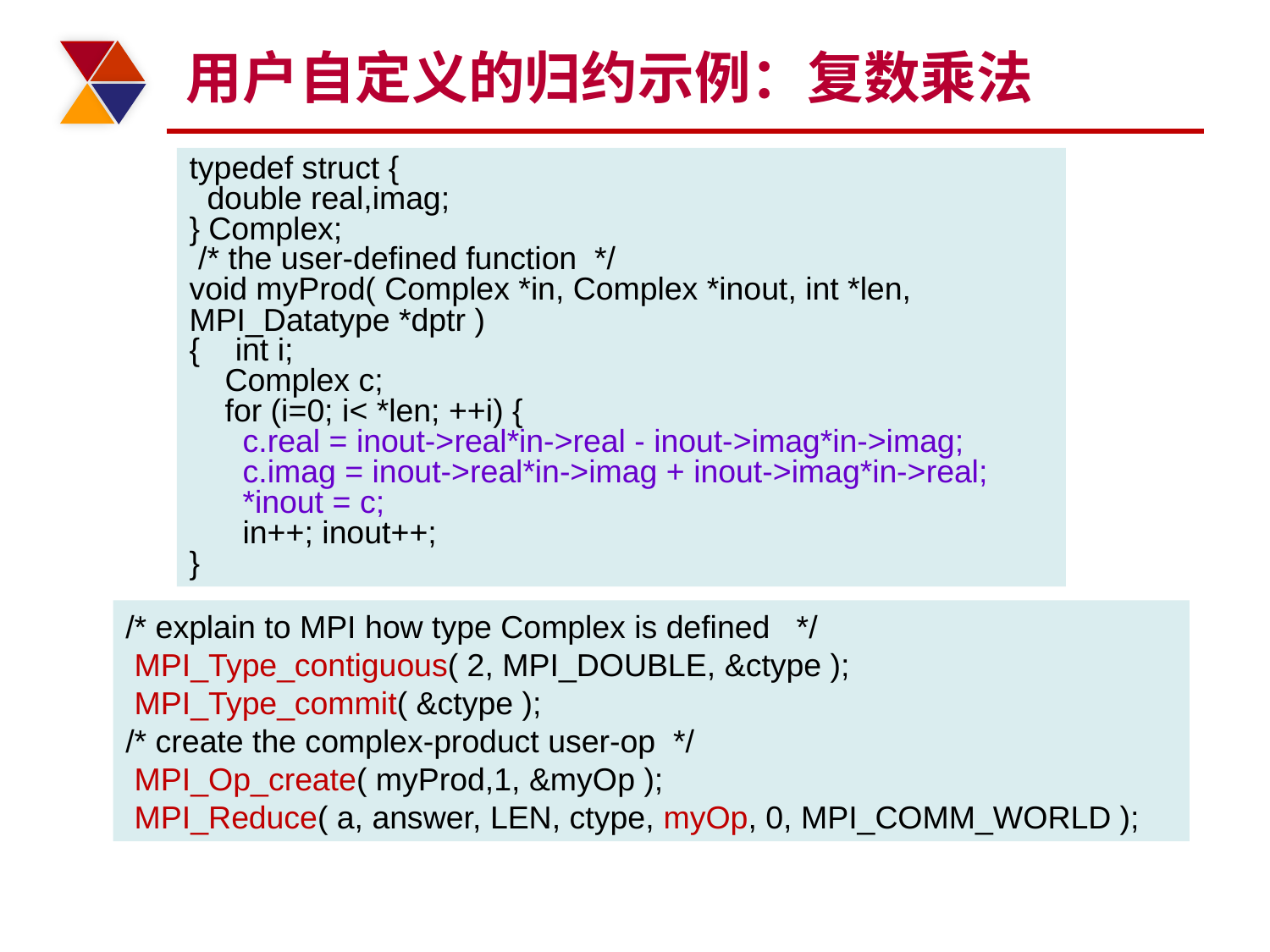

# 用户自定义的归约示例：复数乘法
typedef struct {
  double real,imag;
} Complex;
 /* the user-defined function  */
void myProd( Complex *in, Complex *inout, int *len, MPI_Datatype *dptr )
{    int i;
    Complex c;
    for (i=0; i< *len; ++i) {
      c.real = inout->real*in->real - inout->imag*in->imag;
      c.imag = inout->real*in->imag + inout->imag*in->real;
      *inout = c;
      in++; inout++;
}
/* explain to MPI how type Complex is defined   */
 MPI_Type_contiguous( 2, MPI_DOUBLE, &ctype );
 MPI_Type_commit( &ctype );
/* create the complex-product user-op  */
 MPI_Op_create( myProd,1, &myOp );
 MPI_Reduce( a, answer, LEN, ctype, myOp, 0, MPI_COMM_WORLD );